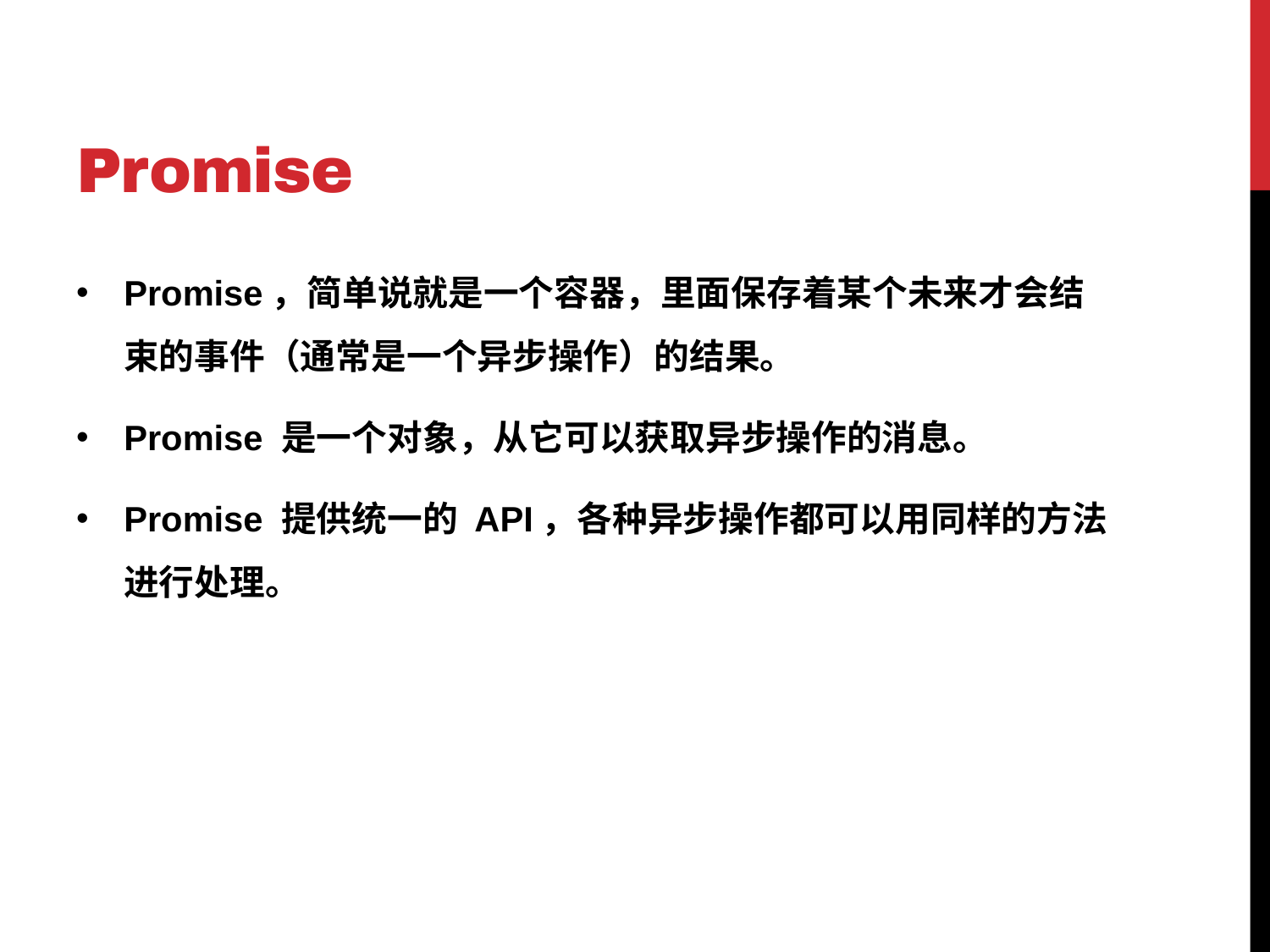

# Promise
Promise，简单说就是一个容器，里面保存着某个未来才会结束的事件（通常是一个异步操作）的结果。
Promise 是一个对象，从它可以获取异步操作的消息。
Promise 提供统一的 API，各种异步操作都可以用同样的方法进行处理。